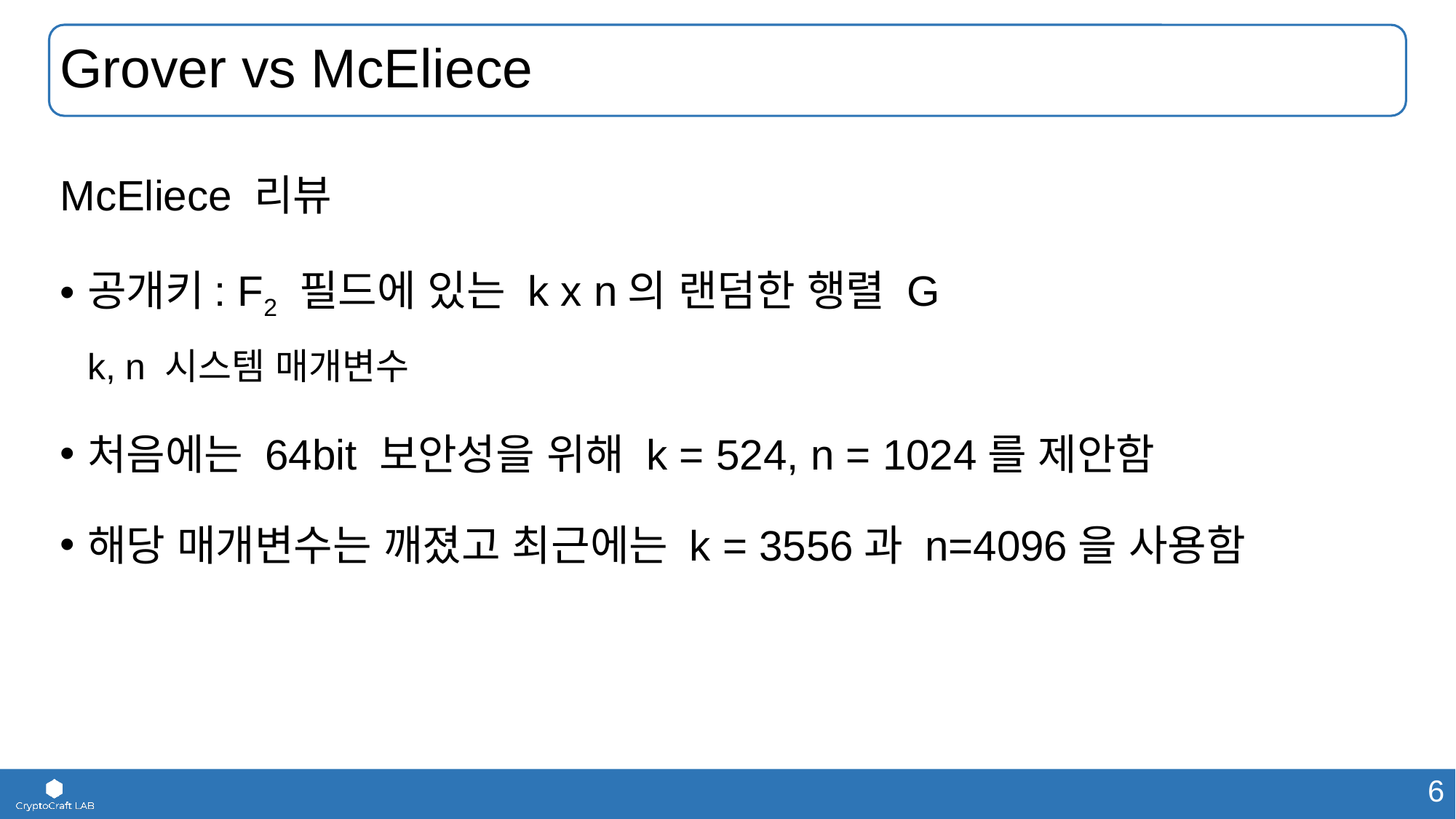

# Grover vs McEliece
McEliece 리뷰
공개키: F2 필드에 있는 k x n의 랜덤한 행렬 G
k, n 시스템 매개변수
처음에는 64bit 보안성을 위해 k = 524, n = 1024를 제안함
해당 매개변수는 깨졌고 최근에는 k = 3556과 n=4096을 사용함